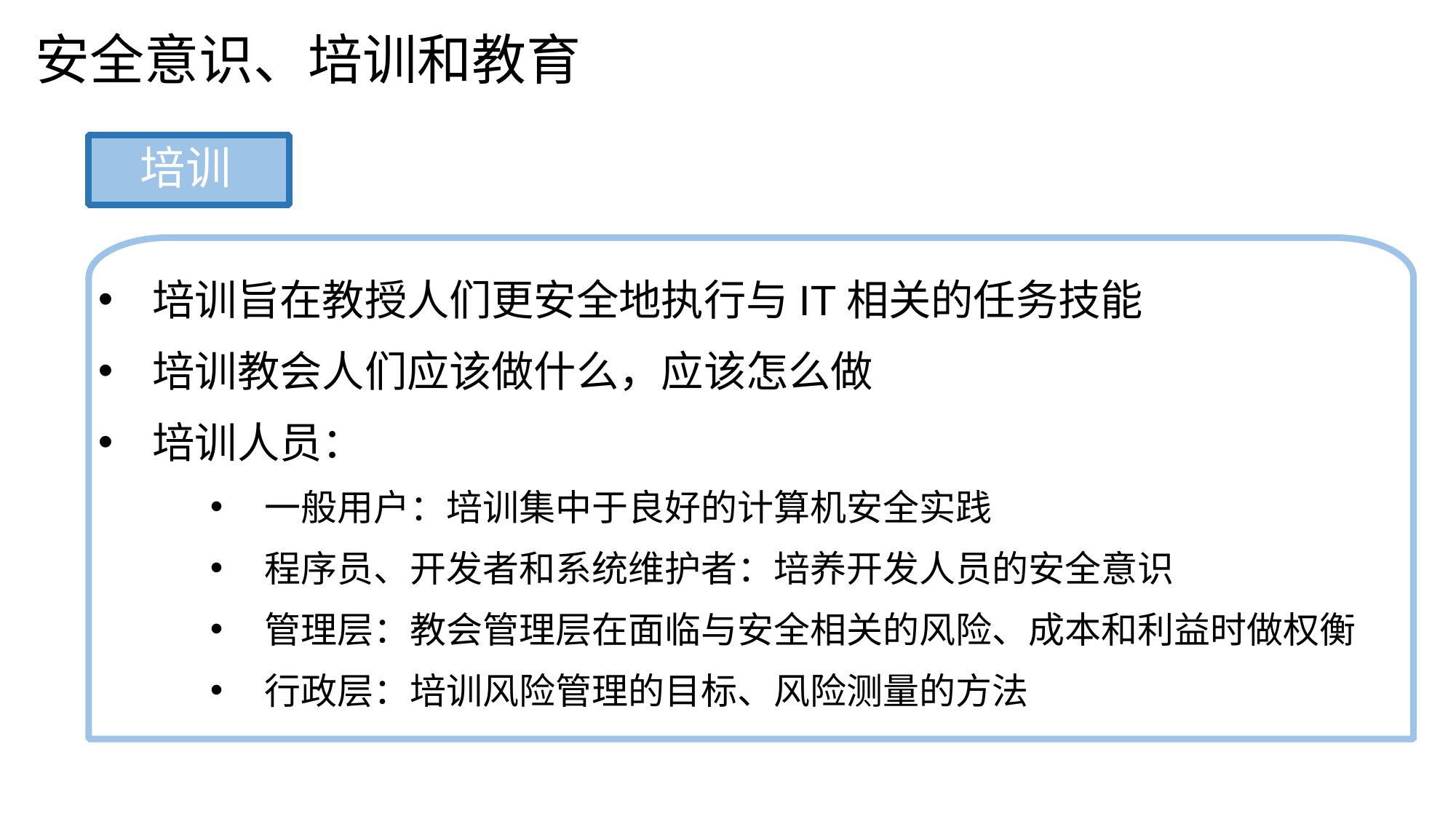

安全意识、培训和教育

培训
培训旨在教授人们更安全地执行与IT相关的任务技能
培训教会人们应该做什么，应该怎么做
培训人员：
一般用户：培训集中于良好的计算机安全实践
程序员、开发者和系统维护者：培养开发人员的安全意识
管理层：教会管理层在面临与安全相关的风险、成本和利益时做权衡
行政层：培训风险管理的目标、风险测量的方法